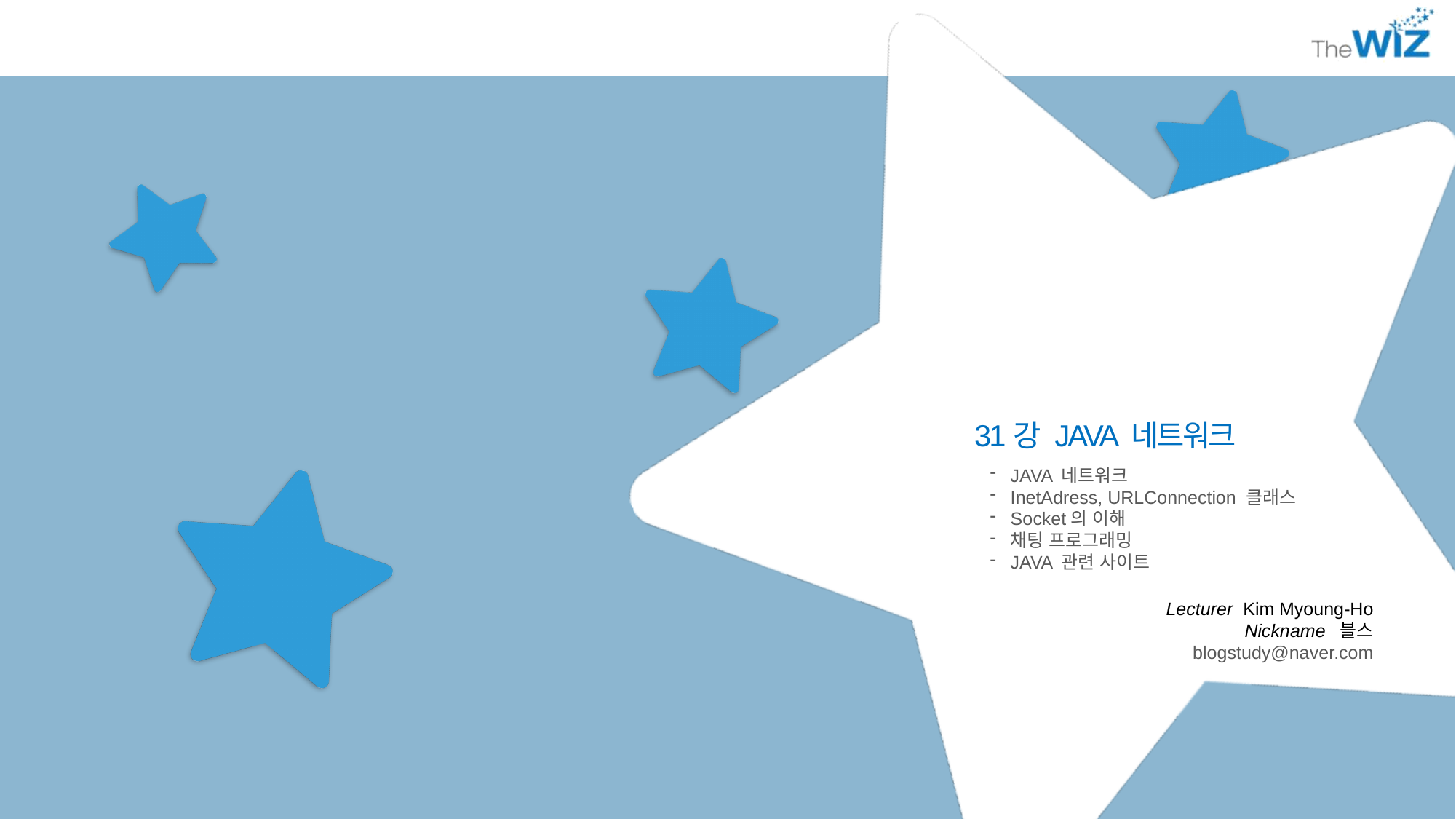

31강 JAVA 네트워크
JAVA 네트워크
InetAdress, URLConnection 클래스
Socket의 이해
채팅 프로그래밍
JAVA 관련 사이트
Lecturer  Kim Myoung-Ho
Nickname  블스
blogstudy@naver.com